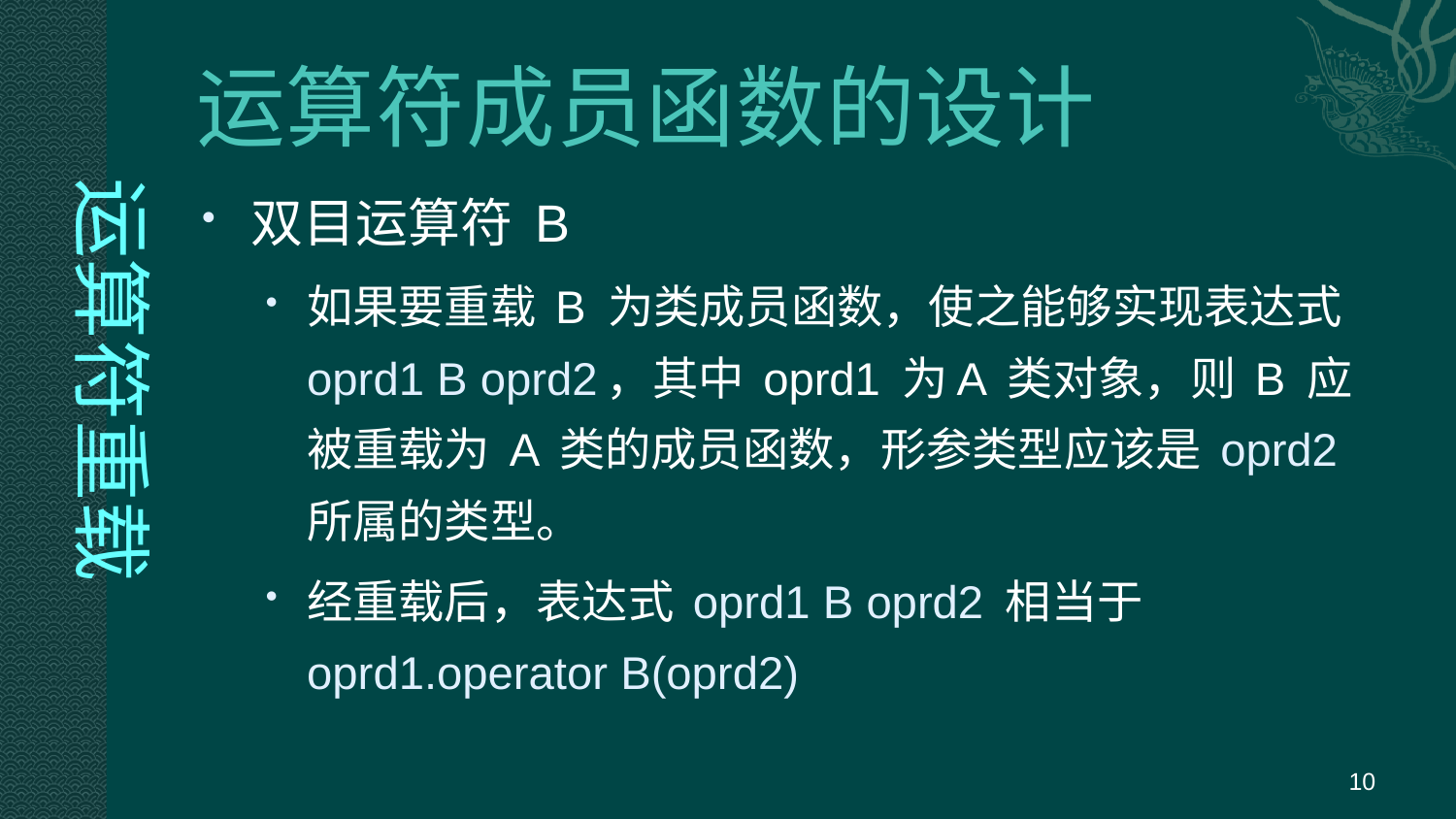

# 运算符成员函数的设计
运算符重载
双目运算符 B
如果要重载 B 为类成员函数，使之能够实现表达式 oprd1 B oprd2，其中 oprd1 为A 类对象，则 B 应被重载为 A 类的成员函数，形参类型应该是 oprd2 所属的类型。
经重载后，表达式 oprd1 B oprd2 相当于 oprd1.operator B(oprd2)
10